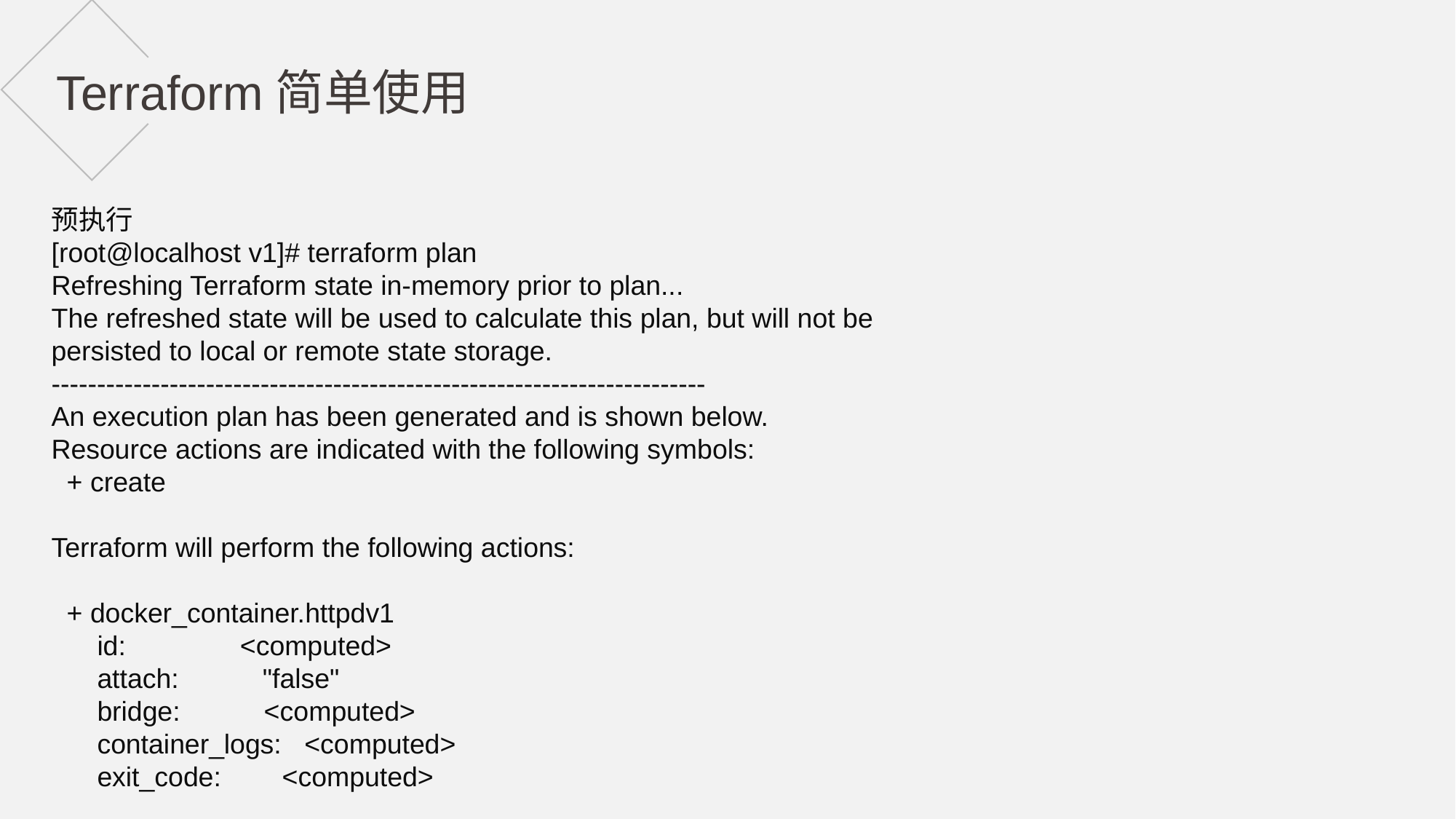

Terraform简单使用
预执行
[root@localhost v1]# terraform plan
Refreshing Terraform state in-memory prior to plan...
The refreshed state will be used to calculate this plan, but will not be
persisted to local or remote state storage.
------------------------------------------------------------------------
An execution plan has been generated and is shown below.
Resource actions are indicated with the following symbols:
  + create

Terraform will perform the following actions:

  + docker_container.httpdv1
      id:               <computed>
      attach:           "false"
      bridge:           <computed>
      container_logs:   <computed>
      exit_code:        <computed>